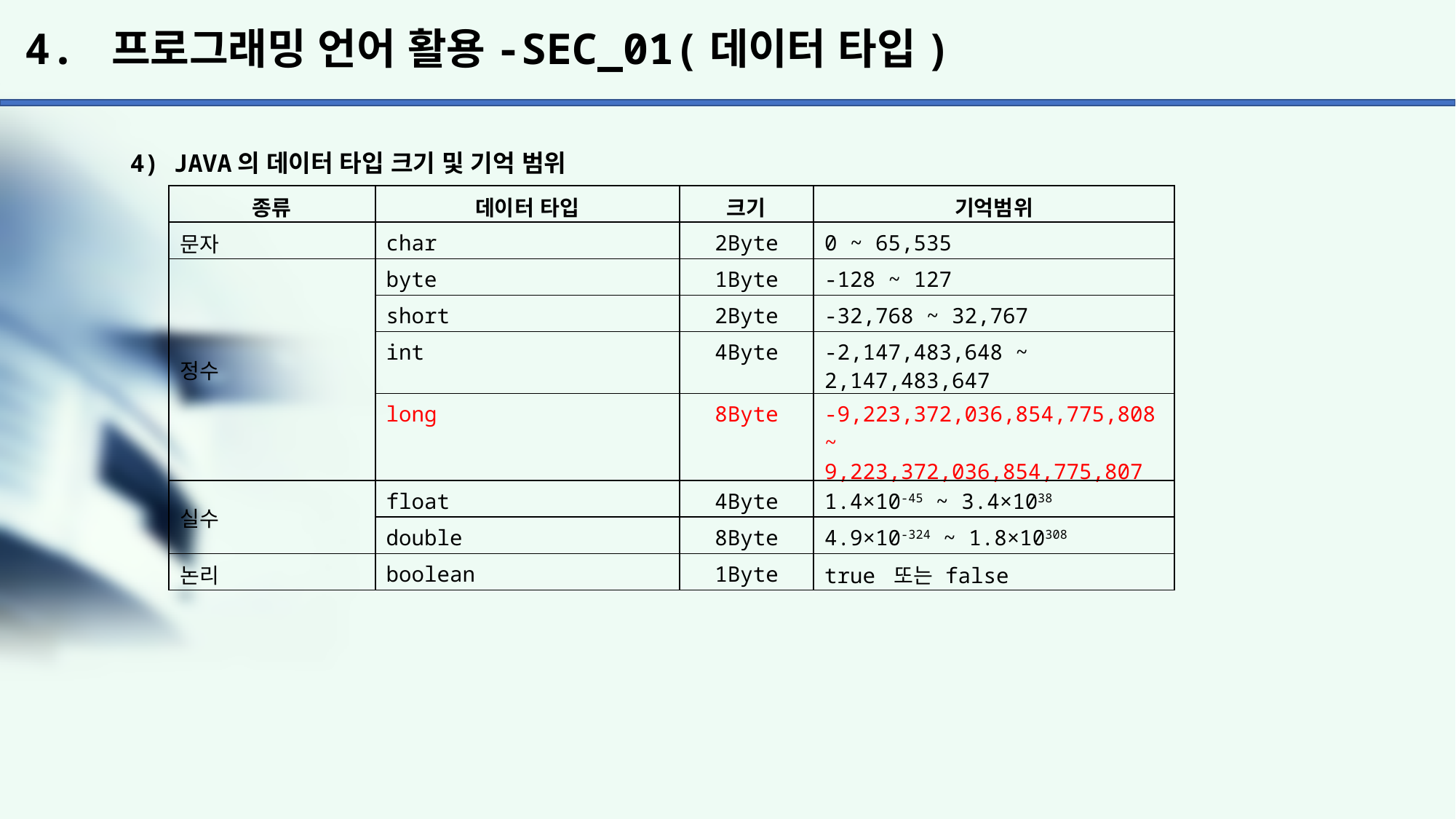

# 4. 프로그래밍 언어 활용-SEC_01(데이터 타입)
4) JAVA의 데이터 타입 크기 및 기억 범위

| 종류 | 데이터 타입 | 크기 | 기억범위 |
| --- | --- | --- | --- |
| 문자 | char | 2Byte | 0 ~ 65,535 |
| 정수 | byte | 1Byte | -128 ~ 127 |
|  | short | 2Byte | -32,768 ~ 32,767 |
|  | int | 4Byte | -2,147,483,648 ~ 2,147,483,647 |
|  | long | 8Byte | -9,223,372,036,854,775,808 ~ 9,223,372,036,854,775,807 |
| 실수 | float | 4Byte | 1.4×10-45 ~ 3.4×1038 |
|  | double | 8Byte | 4.9×10-324 ~ 1.8×10308 |
| 논리 | boolean | 1Byte | true 또는 false |